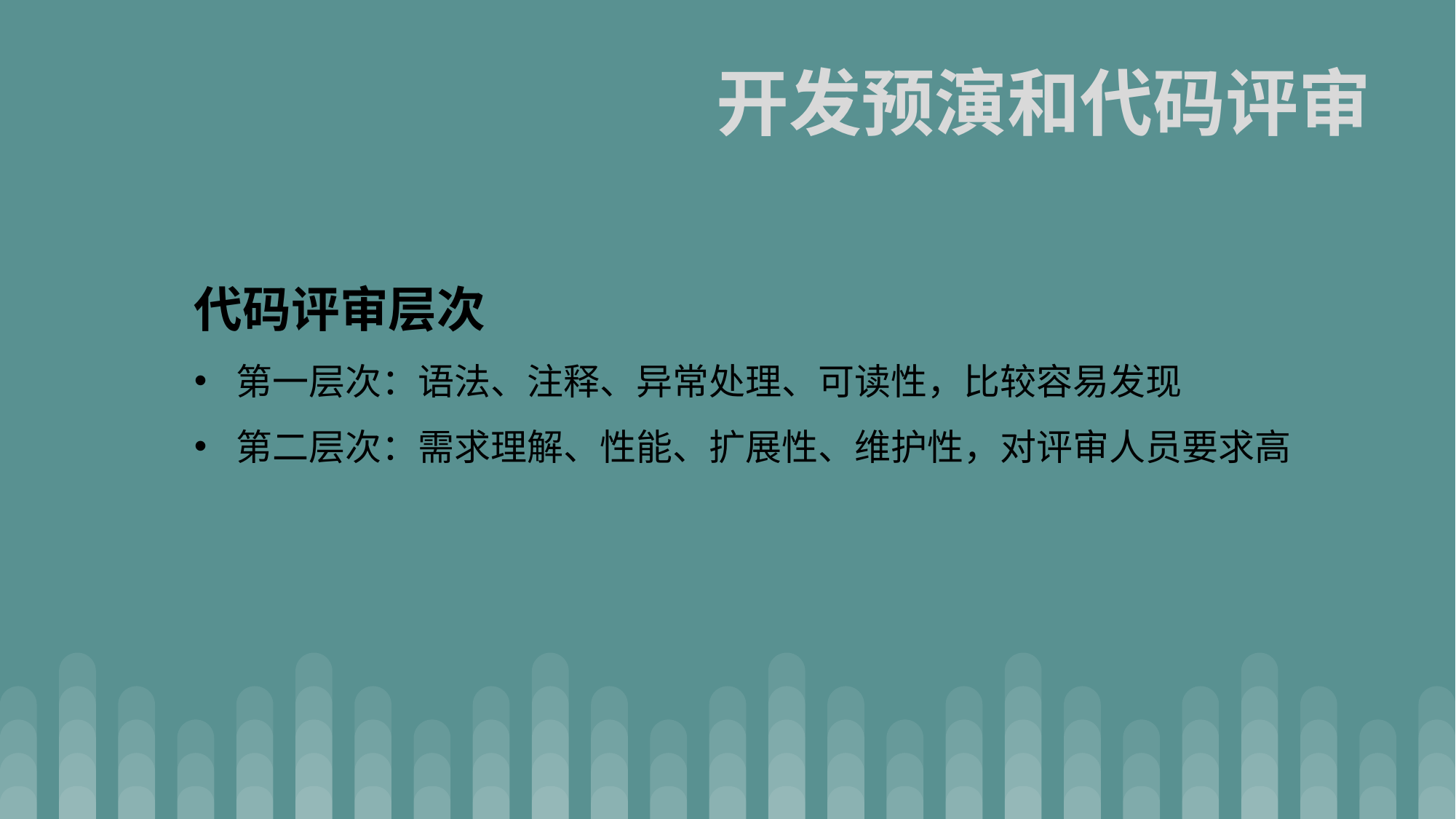

开发预演和代码评审
代码评审层次
  第一层次：语法、注释、异常处理、可读性，比较容易发现
  第二层次：需求理解、性能、扩展性、维护性，对评审人员要求高